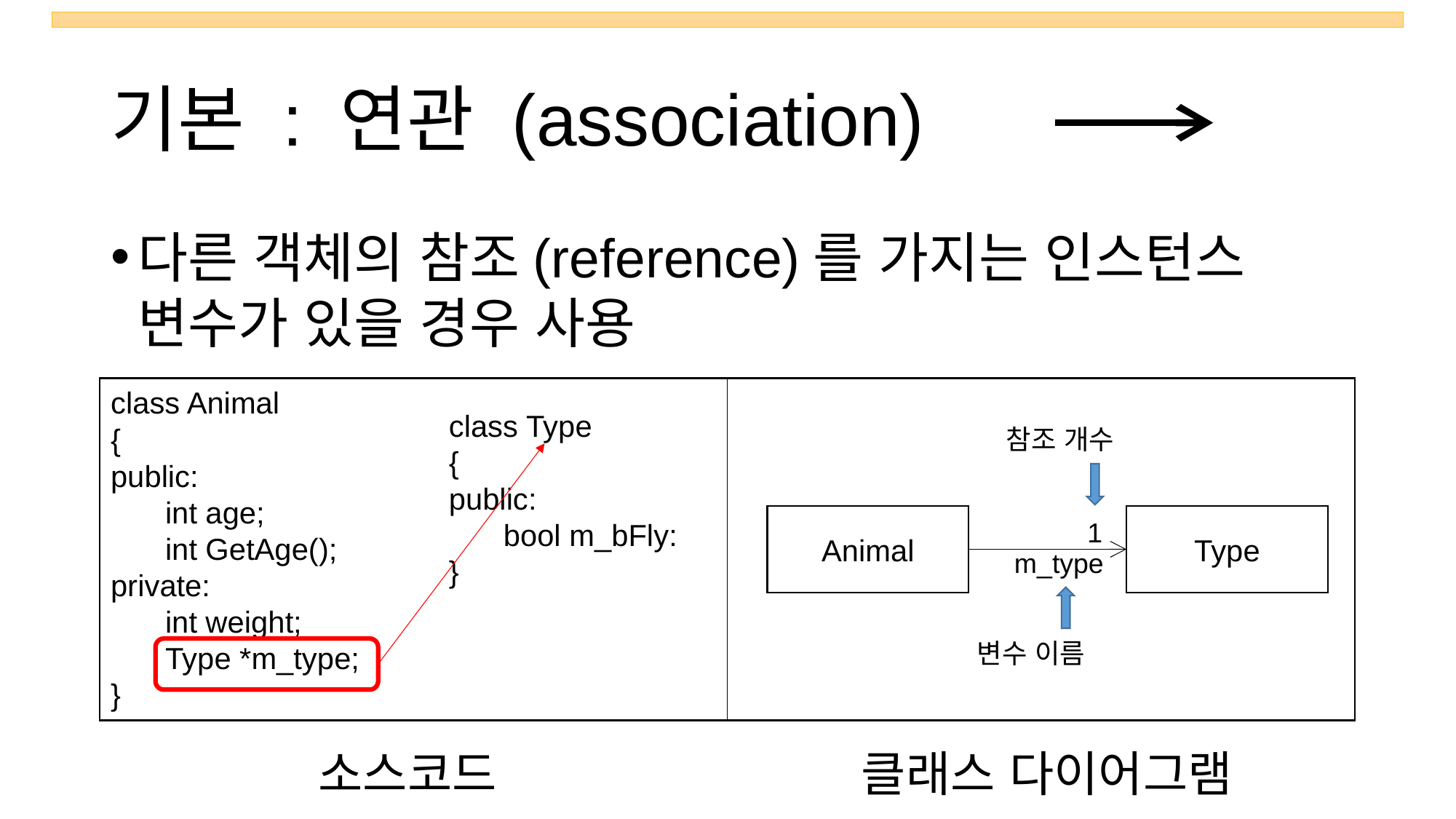

# 기본 : 연관 (association)
다른 객체의 참조(reference)를 가지는 인스턴스 변수가 있을 경우 사용

class Animal
{
public:
int age;
int GetAge();
private:
int weight;
Type *m_type;
}
class Type
{
public:
bool m_bFly:
}
참조 개수

Type
Animal
1
m_type

변수 이름

클래스 다이어그램
소스코드